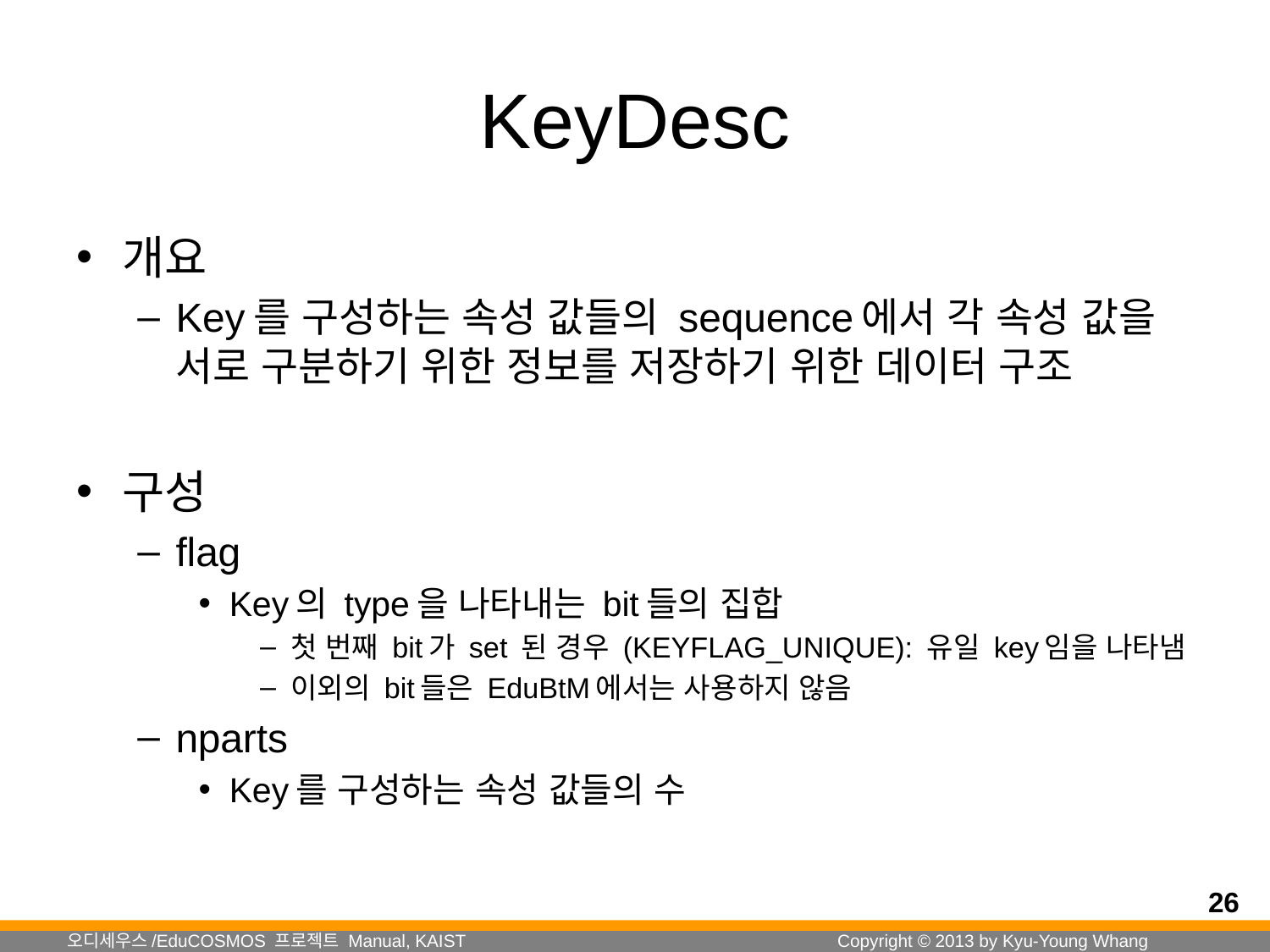

# KeyDesc
개요
Key를 구성하는 속성 값들의 sequence에서 각 속성 값을 서로 구분하기 위한 정보를 저장하기 위한 데이터 구조

구성
flag
Key의 type을 나타내는 bit들의 집합
첫 번째 bit가 set 된 경우 (KEYFLAG_UNIQUE): 유일 key임을 나타냄
이외의 bit들은 EduBtM에서는 사용하지 않음
nparts
Key를 구성하는 속성 값들의 수